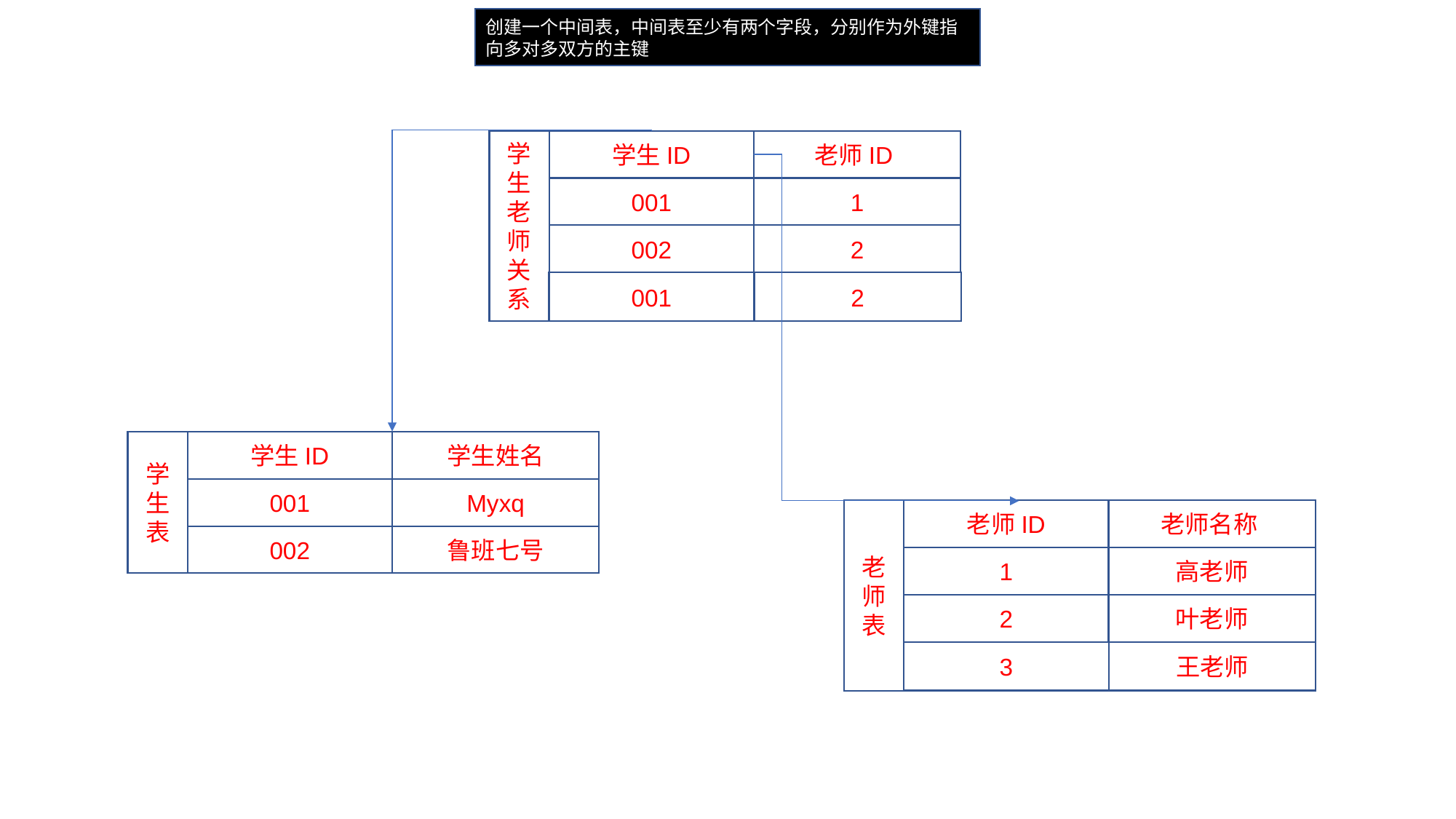

创建一个中间表，中间表至少有两个字段，分别作为外键指向多对多双方的主键
学生
老师关系

学生ID
老师ID
001
1
002
2
001
2
学生表

学生ID
学生姓名
001
Myxq
002
鲁班七号
老师表

老师ID
老师名称
1
高老师
2
叶老师
3
王老师